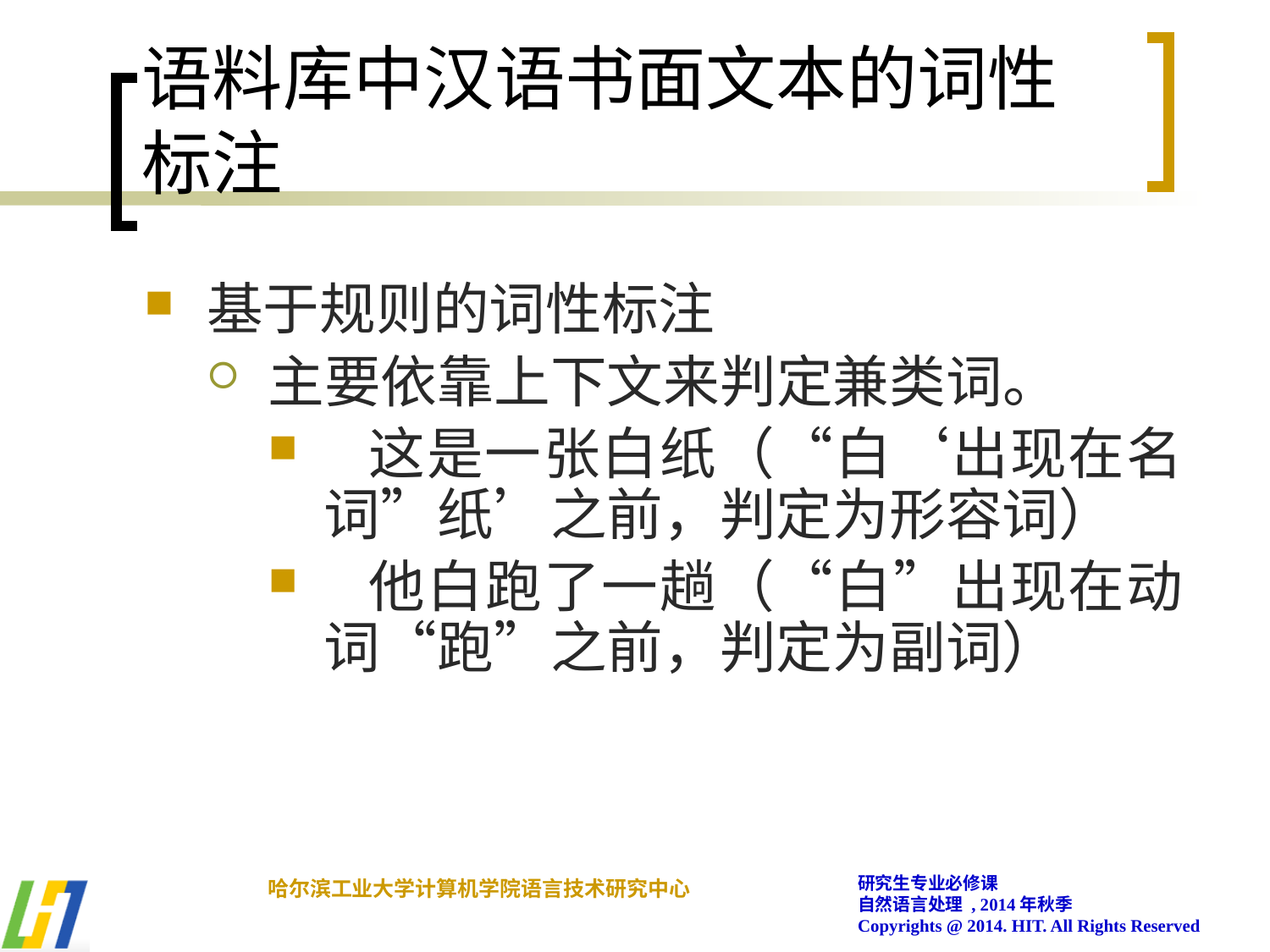

# 语料库中汉语书面文本的词性标注
基于规则的词性标注
主要依靠上下文来判定兼类词。
  这是一张白纸（“白‘出现在名词”纸’之前，判定为形容词）
  他白跑了一趟（“白”出现在动词“跑”之前，判定为副词）

研究生专业必修课
自然语言处理 , 2014年秋季
Copyrights @ 2014. HIT. All Rights Reserved
哈尔滨工业大学计算机学院语言技术研究中心